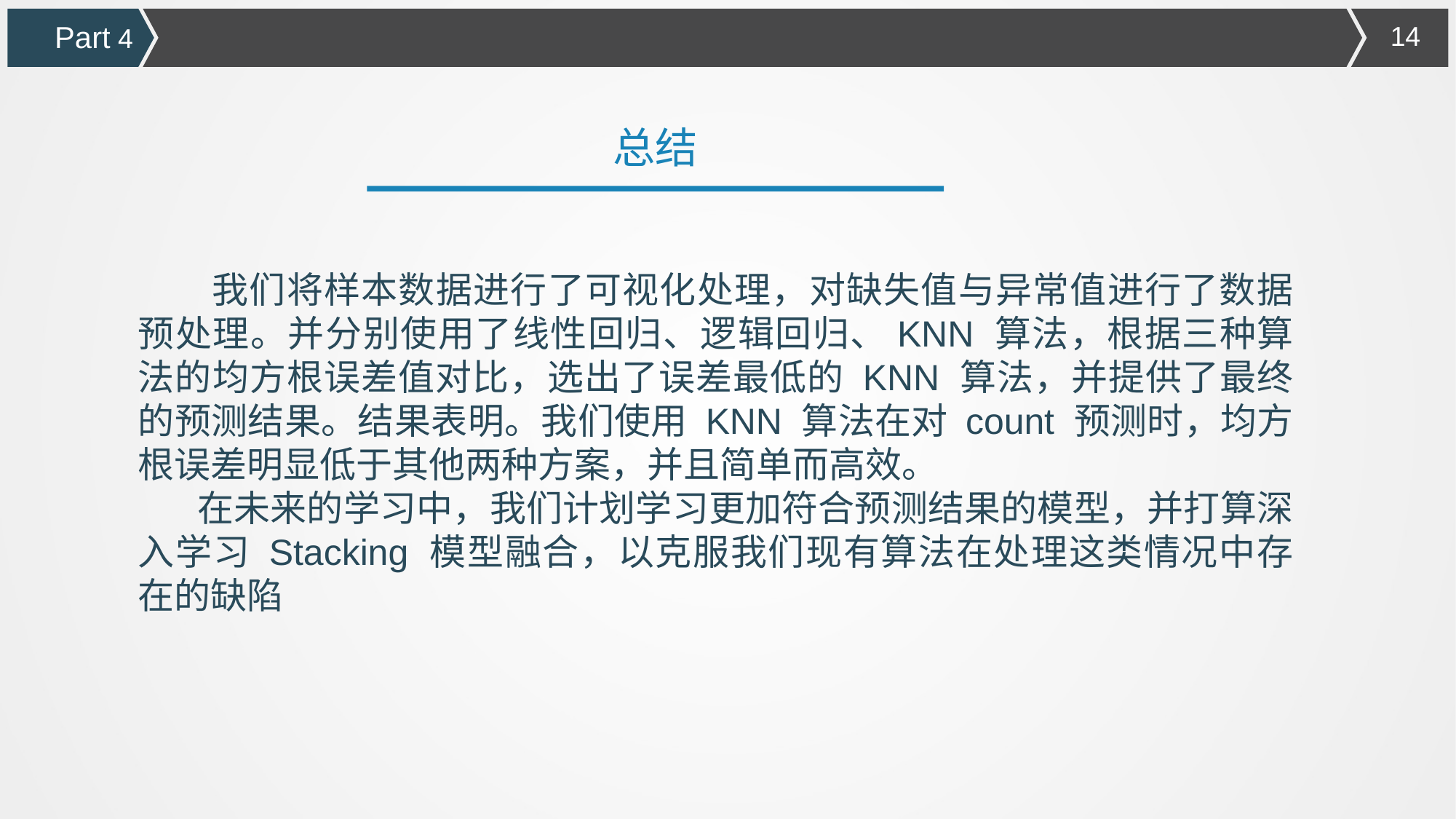

Part 4
总结

       我们将样本数据进行了可视化处理，对缺失值与异常值进行了数据预处理。并分别使用了线性回归、逻辑回归、KNN 算法，根据三种算法的均方根误差值对比，选出了误差最低的 KNN 算法，并提供了最终的预测结果。结果表明。我们使用 KNN 算法在对 count 预测时，均方根误差明显低于其他两种方案，并且简单而高效。
      在未来的学习中，我们计划学习更加符合预测结果的模型，并打算深入学习 Stacking 模型融合，以克服我们现有算法在处理这类情况中存在的缺陷